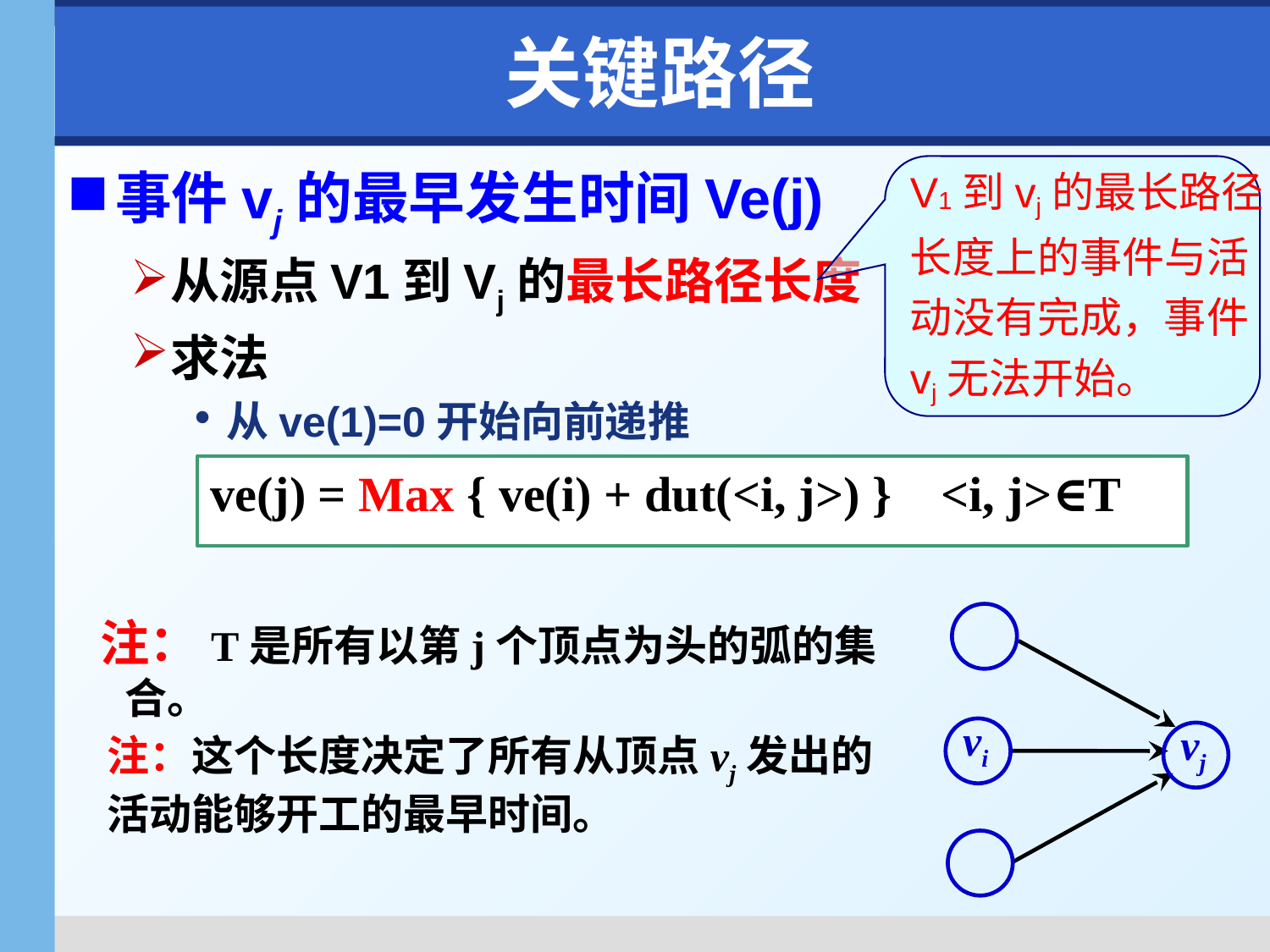

# 关键路径
V1到vj的最长路径
长度上的事件与活
动没有完成，事件
vj无法开始。
事件vj的最早发生时间Ve(j)
从源点V1到Vj的最长路径长度
求法
从ve(1)=0开始向前递推

ve(j) = Max { ve(i) + dut(<i, j>) }    <i, j>∈T

vi
vj

 注：T是所有以第j个顶点为头的弧的集合。
注：这个长度决定了所有从顶点vj发出的活动能够开工的最早时间。